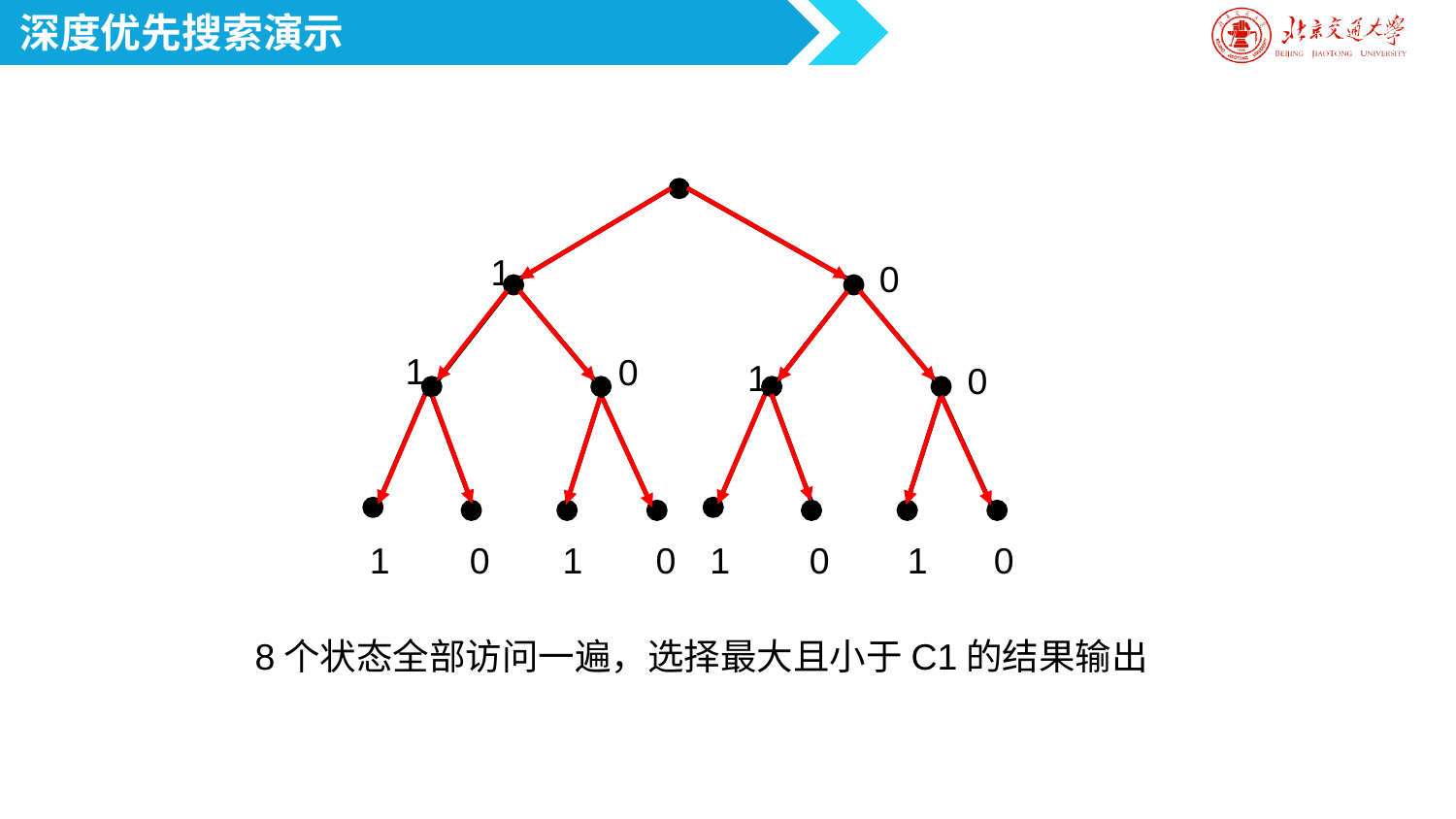

深度优先搜索演示

1
0

1
0
1
0

1
0
1
0
1
0
1
0
8个状态全部访问一遍，选择最大且小于C1的结果输出